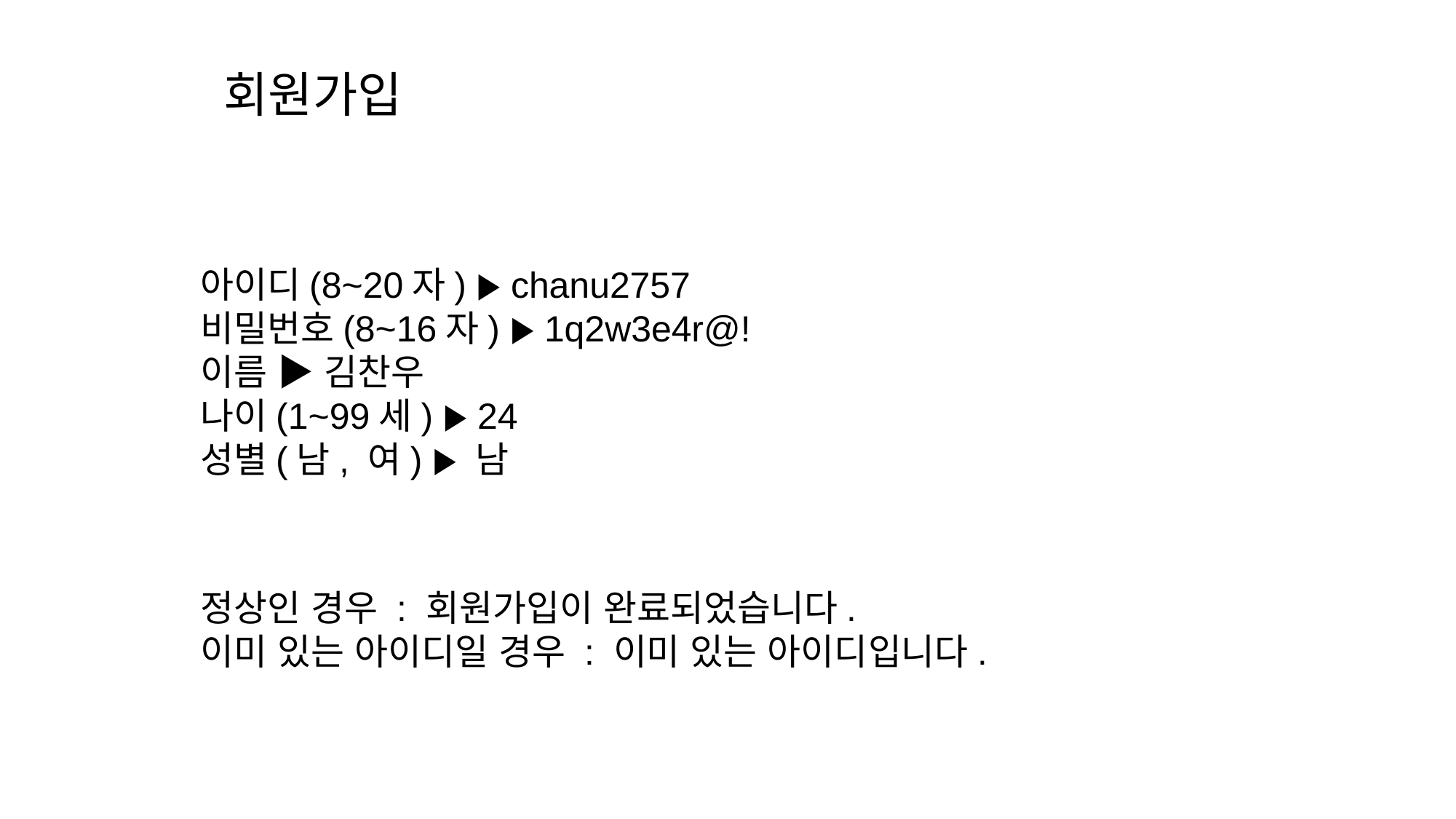

# 회원가입
아이디(8~20자) ▶ chanu2757
비밀번호(8~16자) ▶ 1q2w3e4r@!
이름 ▶ 김찬우
나이(1~99세) ▶ 24
성별(남, 여) ▶ 남
정상인 경우 : 회원가입이 완료되었습니다.
이미 있는 아이디일 경우 : 이미 있는 아이디입니다.